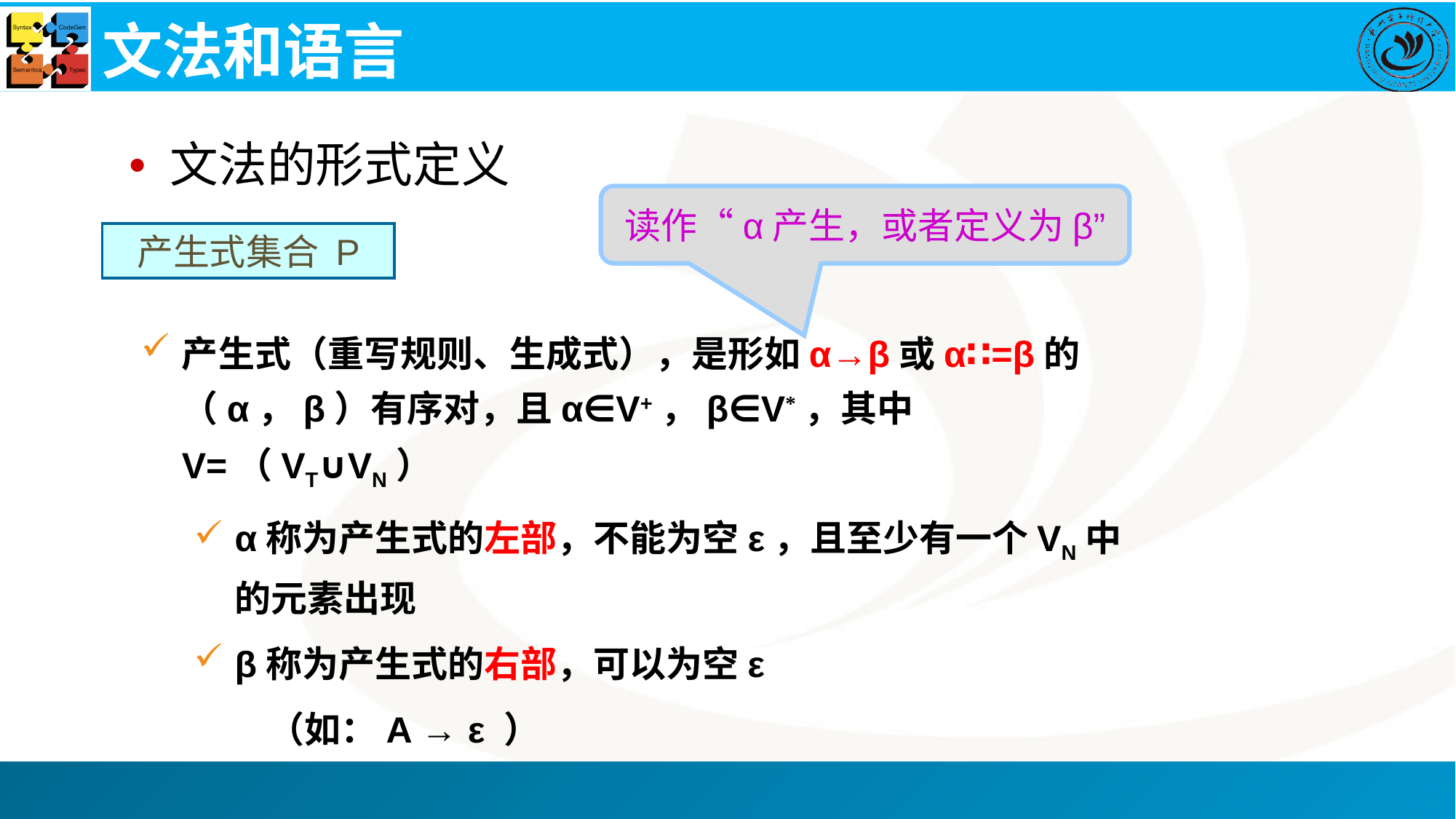

# 文法和语言
文法的形式定义
读作“α产生，或者定义为β”
产生式集合 P
产生式（重写规则、生成式），是形如α→β或α∷=β的（α，β）有序对，且α∈V+，β∈V*，其中 V=（VT∪VN）
α称为产生式的左部，不能为空ε，且至少有一个VN中的元素出现
β称为产生式的右部，可以为空ε
        （如：A → ε ）
21